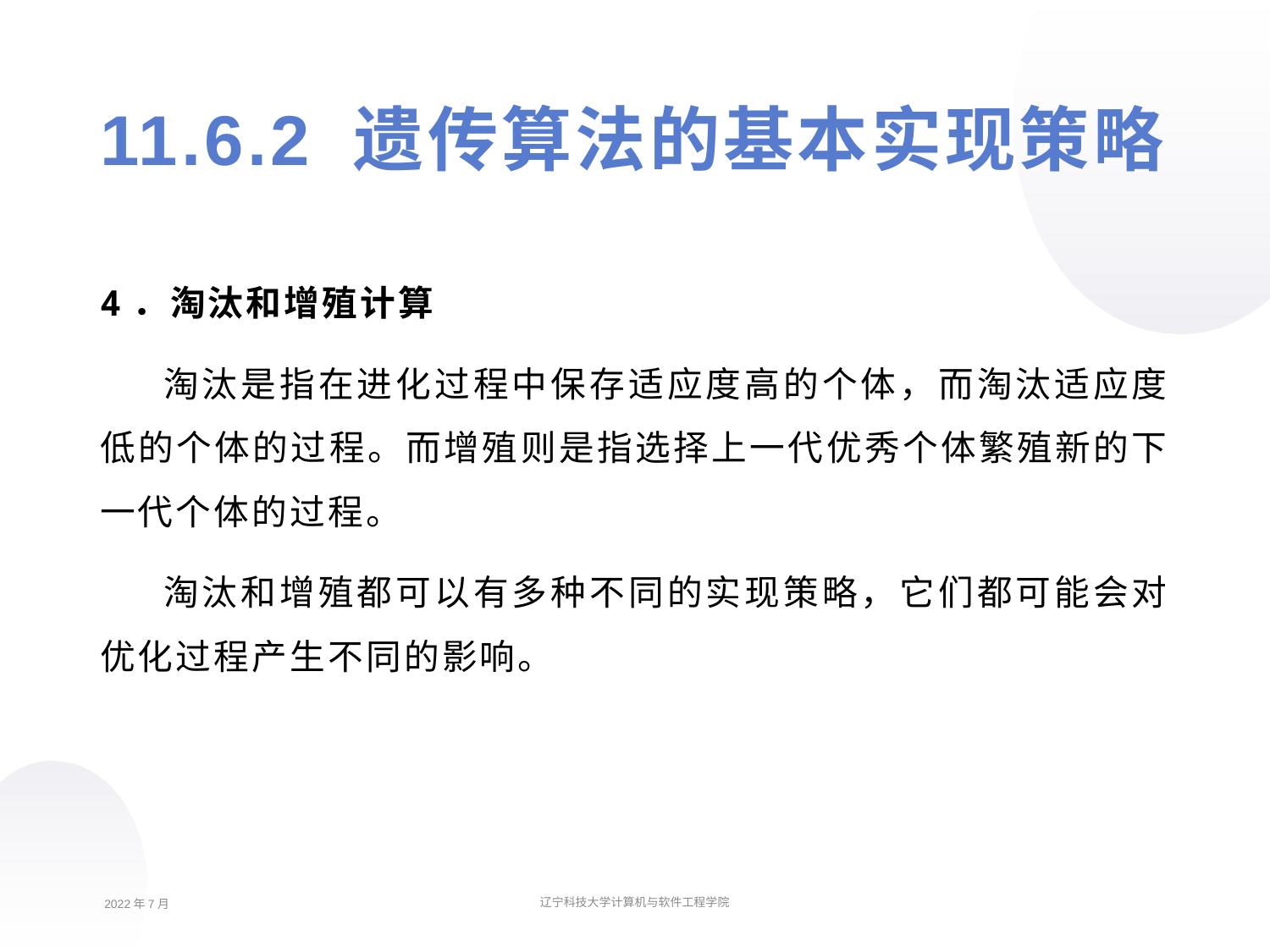

11.6.2 遗传算法的基本实现策略
4．淘汰和增殖计算
淘汰是指在进化过程中保存适应度高的个体，而淘汰适应度低的个体的过程。而增殖则是指选择上一代优秀个体繁殖新的下一代个体的过程。
淘汰和增殖都可以有多种不同的实现策略，它们都可能会对优化过程产生不同的影响。

2022年7月
辽宁科技大学计算机与软件工程学院
170